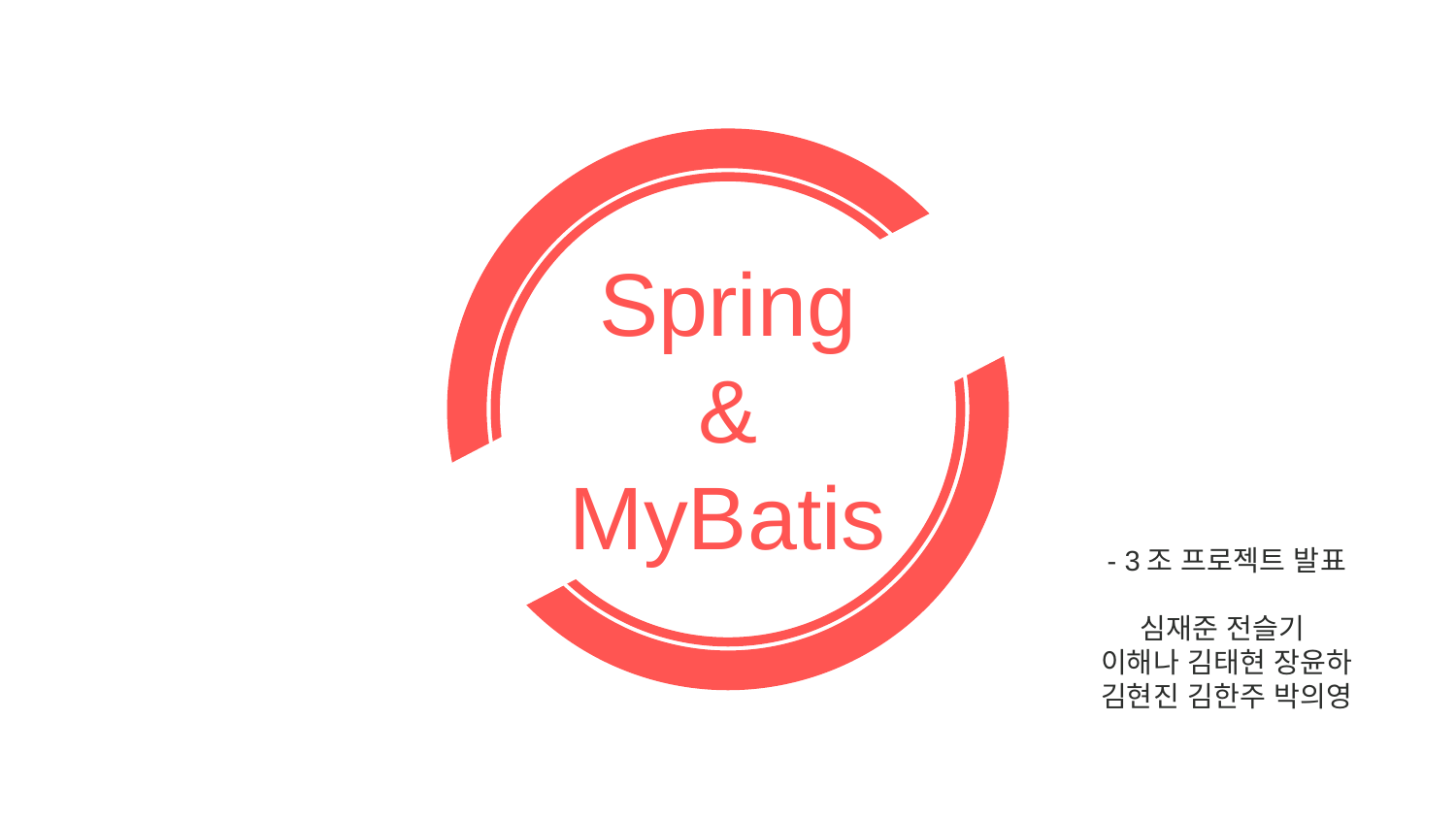

Spring
&
MyBatis
- 3조 프로젝트 발표

심재준 전슬기
이해나 김태현 장윤하
김현진 김한주 박의영